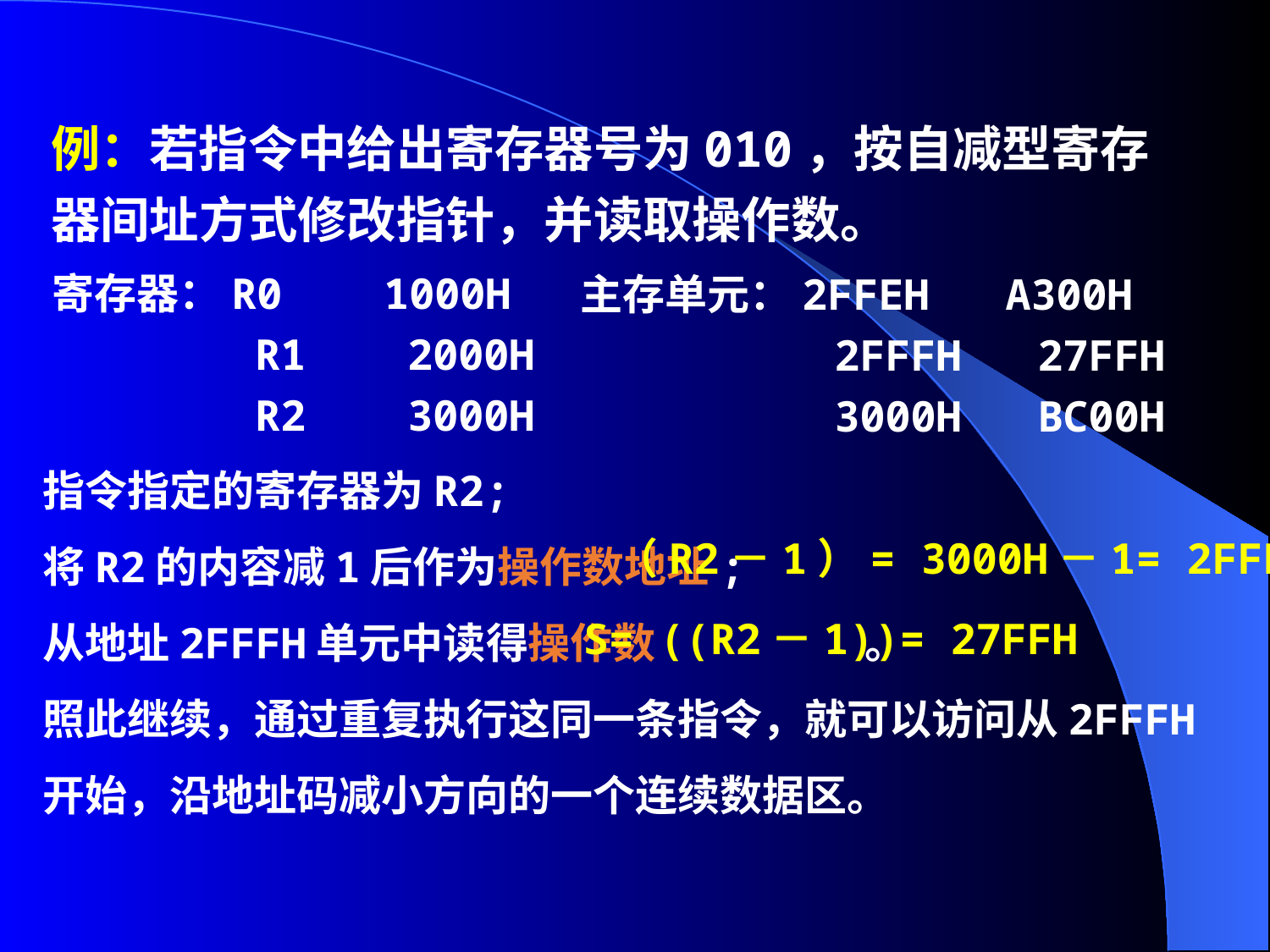

例：若指令中给出寄存器号为010，按自减型寄存器间址方式修改指针，并读取操作数。
寄存器：R0    1000H
        R1    2000H
        R2    3000H
主存单元：2FFEH   A300H
          2FFFH   27FFH
          3000H   BC00H
指令指定的寄存器为R2;
将R2的内容减1后作为操作数地址;
从地址2FFFH单元中读得操作数                      。
照此继续，通过重复执行这同一条指令，就可以访问从2FFFH开始，沿地址码减小方向的一个连续数据区。
（R2－1）= 3000H－1= 2FFFH
S= ((R2－1))= 27FFH